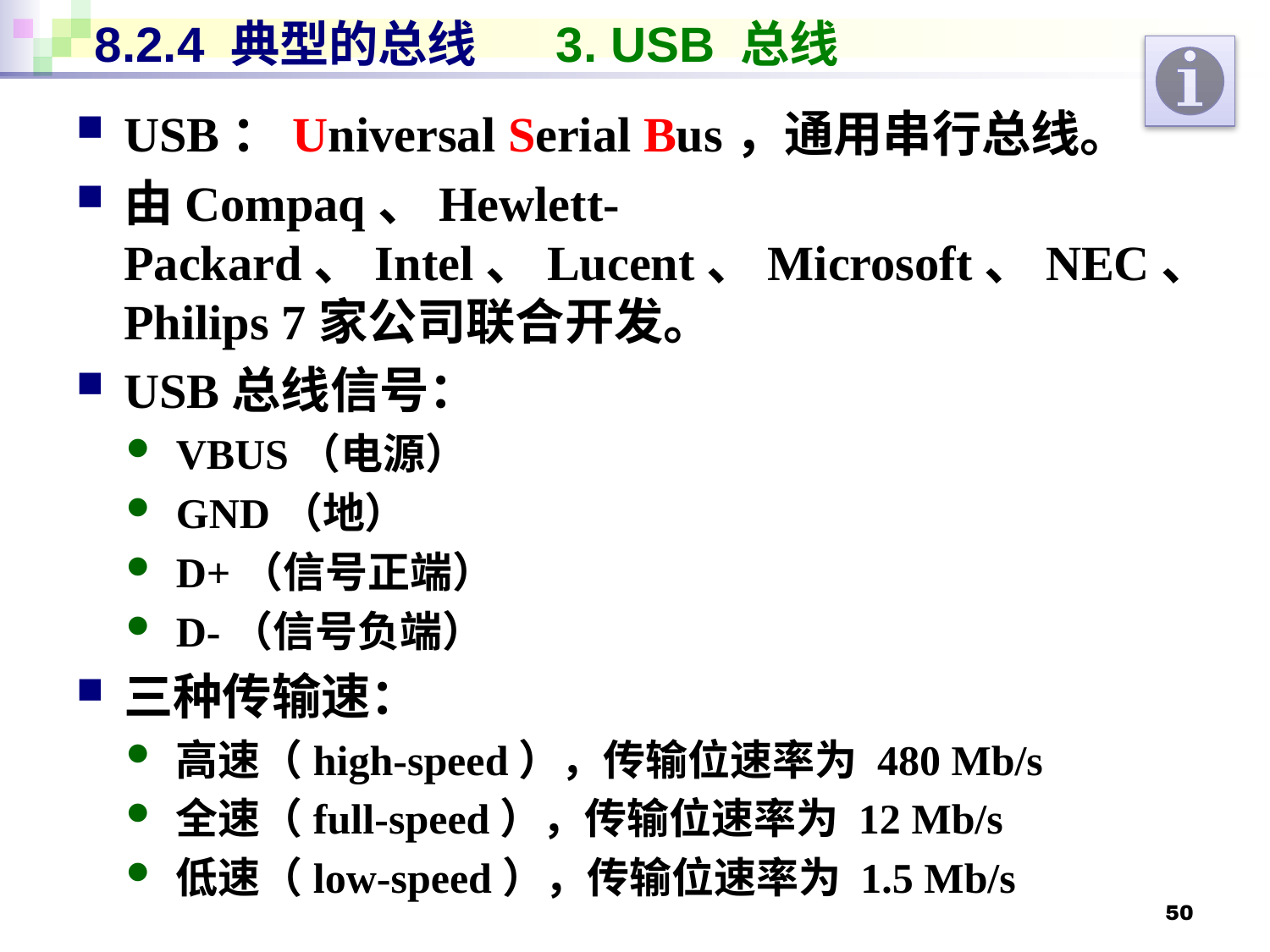

# 8.2.4 典型的总线      3. USB 总线

USB：Universal Serial Bus，通用串行总线。
由Compaq、Hewlett-Packard、Intel、Lucent、Microsoft、NEC、Philips 7家公司联合开发。
USB总线信号：
VBUS（电源）
GND（地）
D+（信号正端）
D-（信号负端）
三种传输速：
高速（high-speed），传输位速率为 480 Mb/s
全速（full-speed），传输位速率为 12 Mb/s
低速（low-speed），传输位速率为 1.5 Mb/s
50